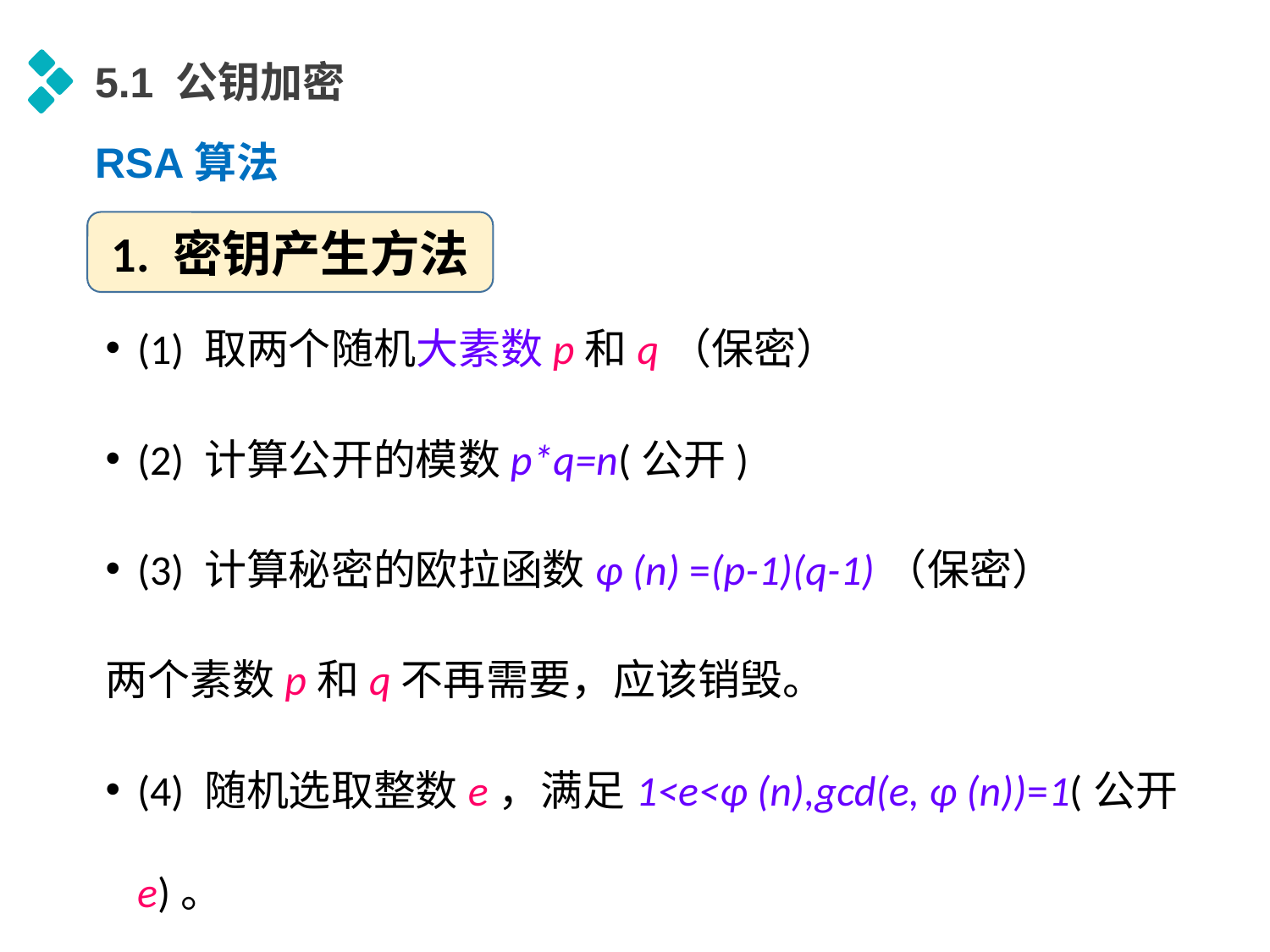

5.1 公钥加密

RSA算法
1. 密钥产生方法
(1) 取两个随机大素数p和q（保密）
(2) 计算公开的模数p*q=n(公开)
(3) 计算秘密的欧拉函数φ (n) =(p-1)(q-1)（保密）
两个素数p和q不再需要，应该销毁。
(4) 随机选取整数e，满足1<e<φ (n),gcd(e, φ (n))=1(公开e)。